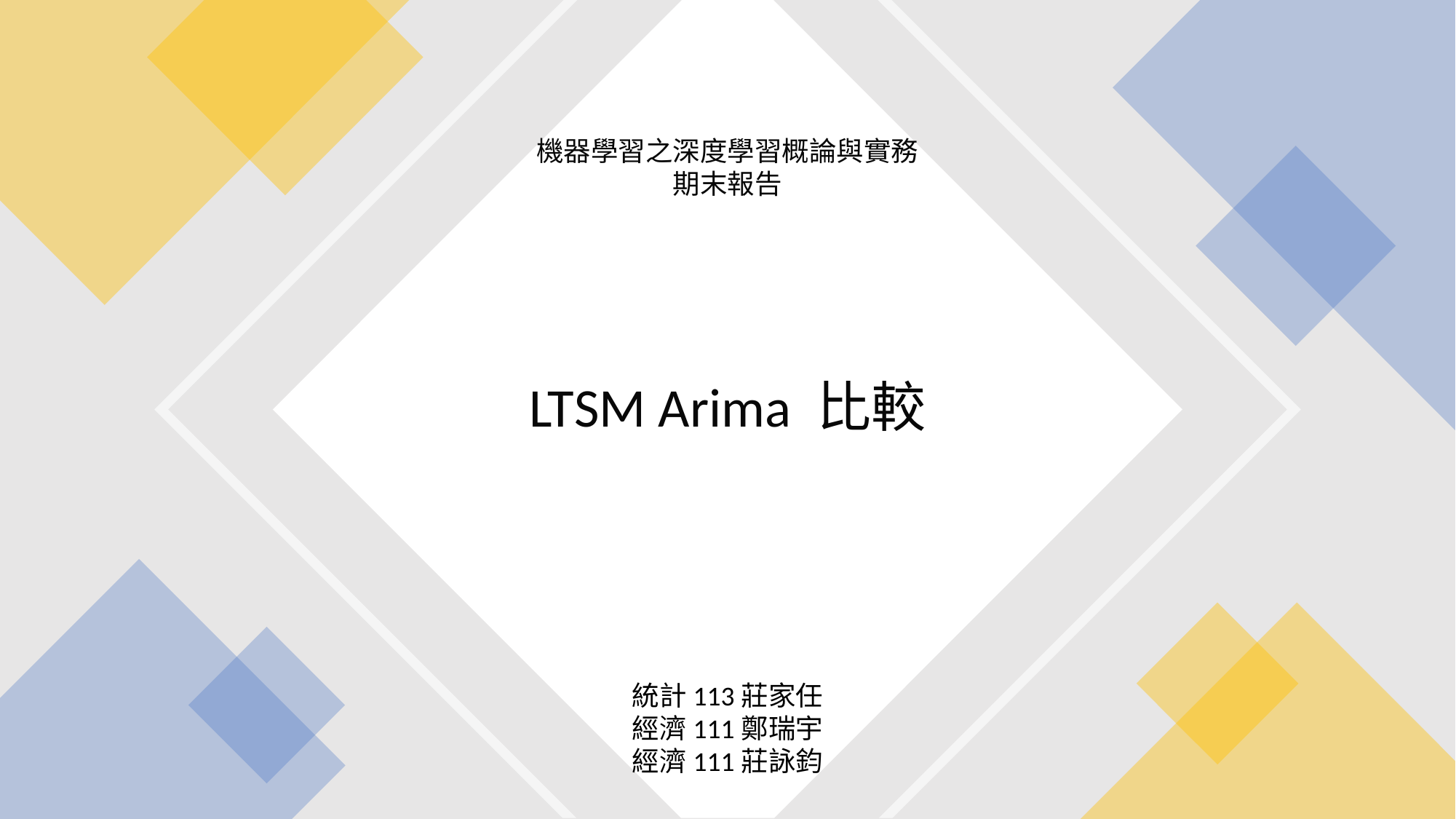

# LTSM Arima 比較

機器學習之深度學習概論與實務期末報告

統計113莊家任
經濟111鄭瑞宇
經濟111莊詠鈞